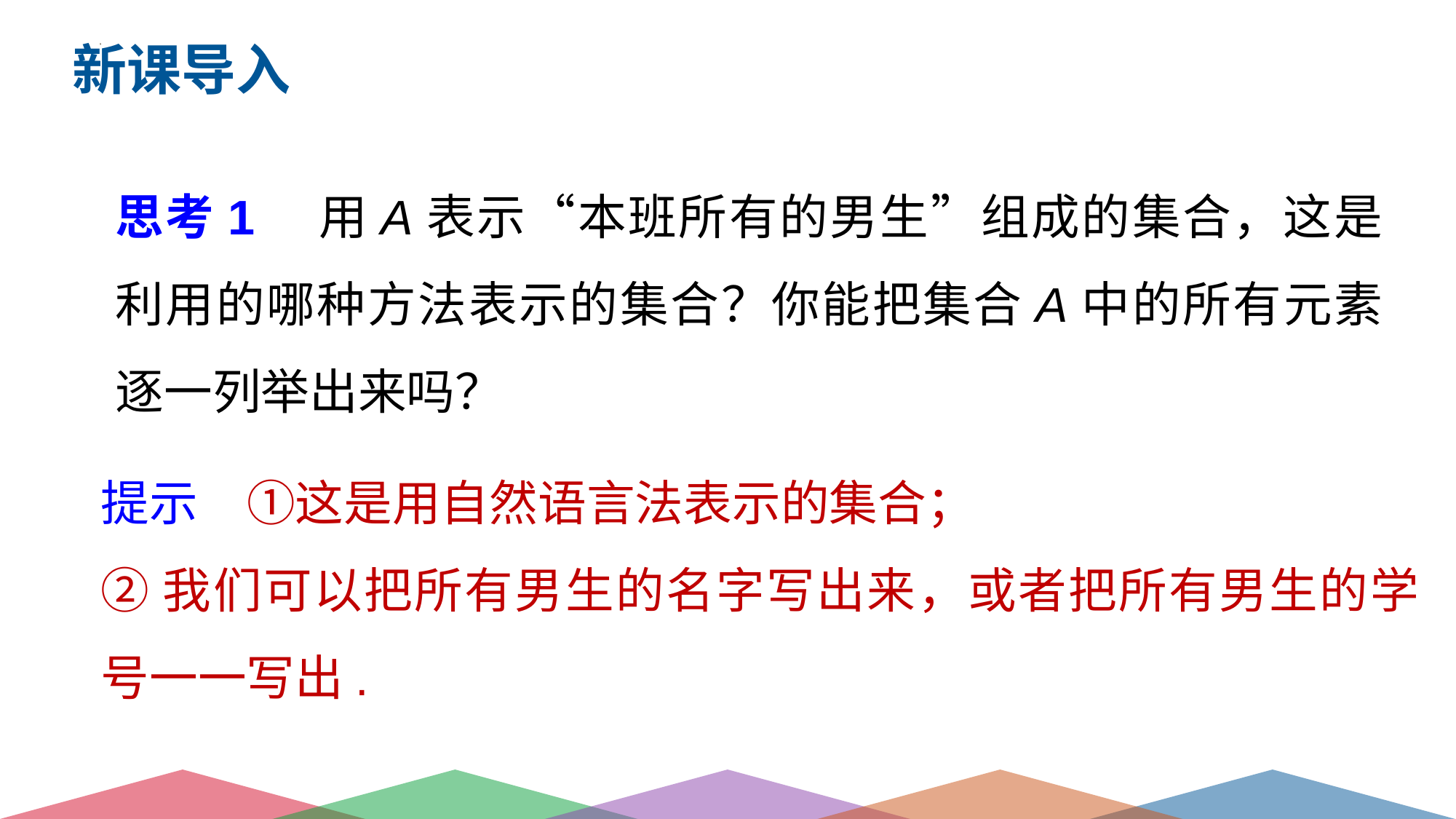

新课导入
思考1　用A表示“本班所有的男生”组成的集合，这是利用的哪种方法表示的集合？你能把集合A中的所有元素逐一列举出来吗？
提示　①这是用自然语言法表示的集合；
②我们可以把所有男生的名字写出来，或者把所有男生的学号一一写出.